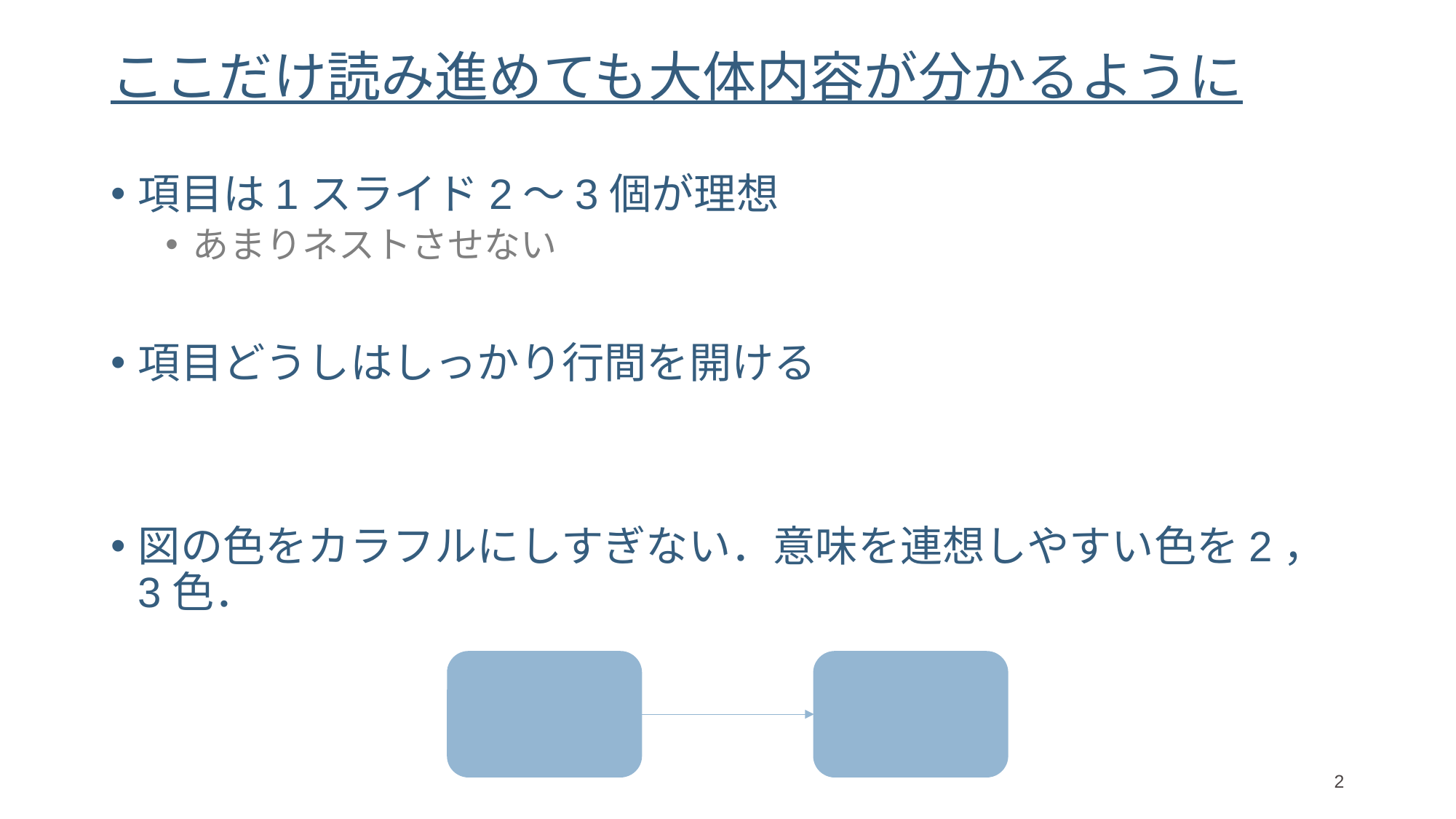

# ここだけ読み進めても大体内容が分かるように
項目は1スライド2～3個が理想
あまりネストさせない

項目どうしはしっかり行間を開ける

図の色をカラフルにしすぎない．意味を連想しやすい色を2，3色．

2